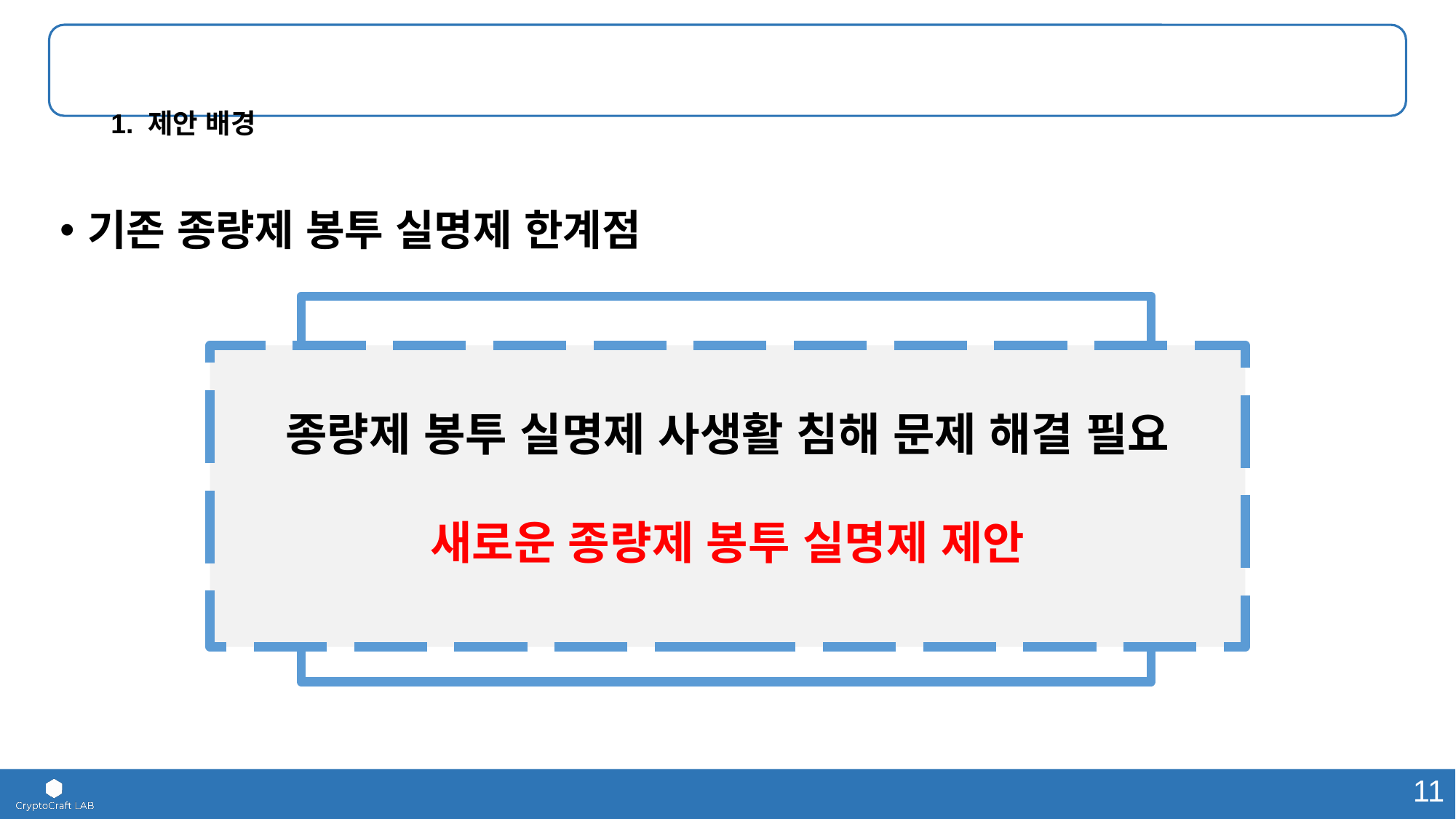

# 1. 제안 배경

기존 종량제 봉투 실명제 한계점

버린 쓰레기를 통해 가족 구성원

 파악 가능하여 범죄 악용 가능

사생활 침해 문제

종량제 봉투 실명제 사생활 침해 문제 해결 필요

새로운 종량제 봉투 실명제 제안